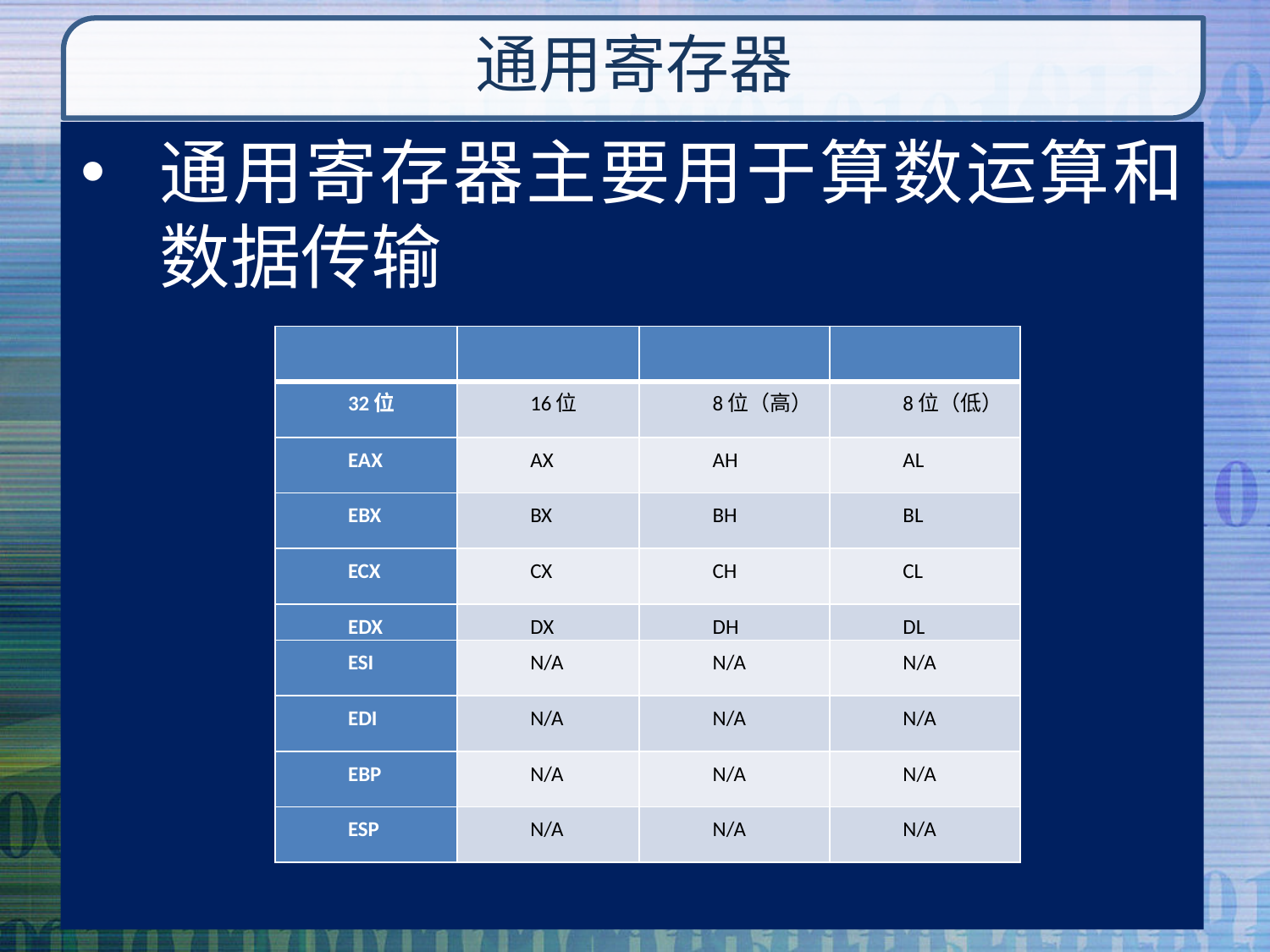

# 通用寄存器
通用寄存器主要用于算数运算和数据传输
|  |  |  |  |
| --- | --- | --- | --- |
| 32位 | 16位 | 8位（高） | 8位（低） |
| EAX | AX | AH | AL |
| EBX | BX | BH | BL |
| ECX | CX | CH | CL |
| EDX | DX | DH | DL |
| ESI | N/A | N/A | N/A |
| EDI | N/A | N/A | N/A |
| EBP | N/A | N/A | N/A |
| ESP | N/A | N/A | N/A |